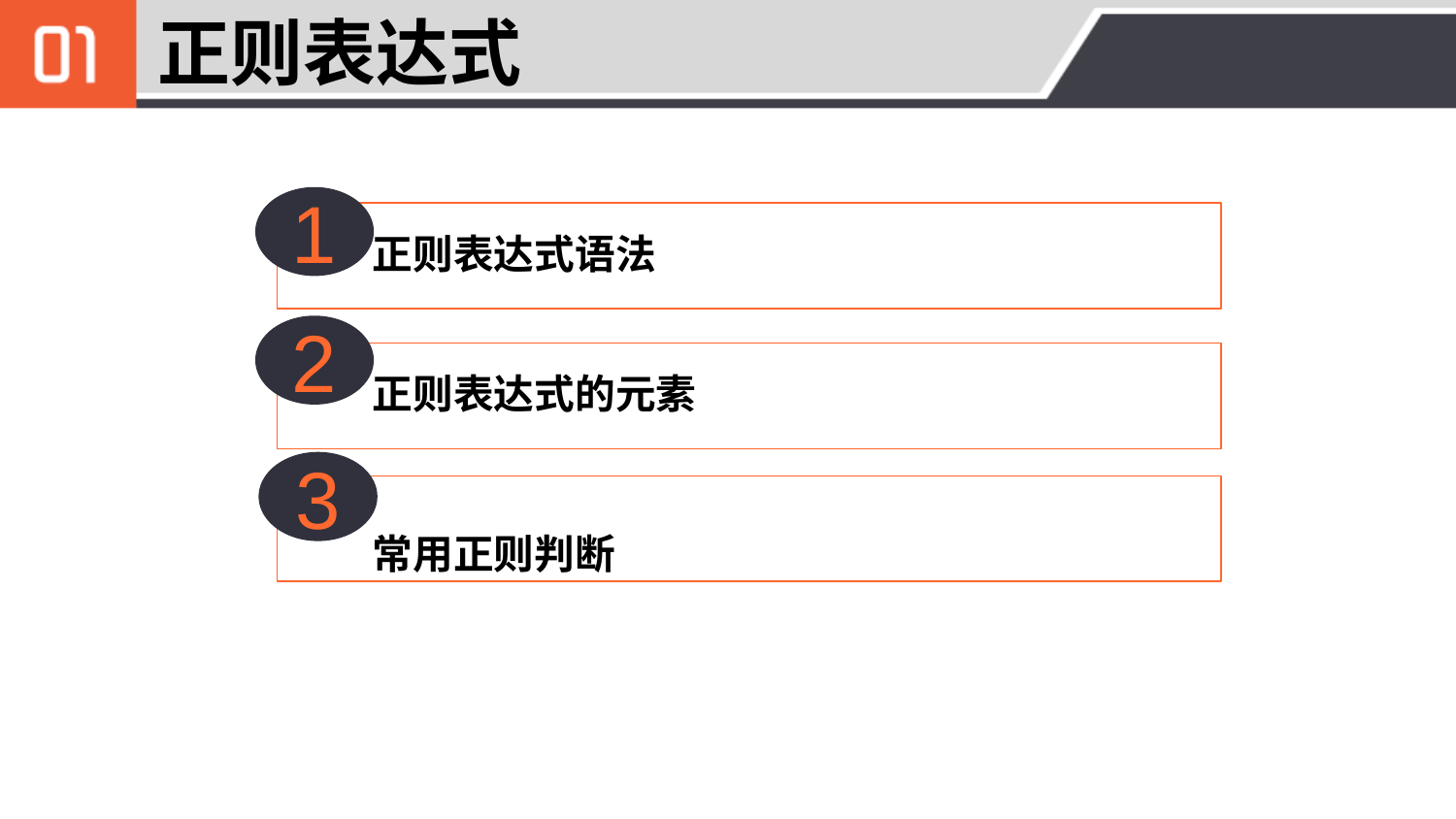

正则表达式
1
正则表达式语法
2
正则表达式的元素
3

常用正则判断